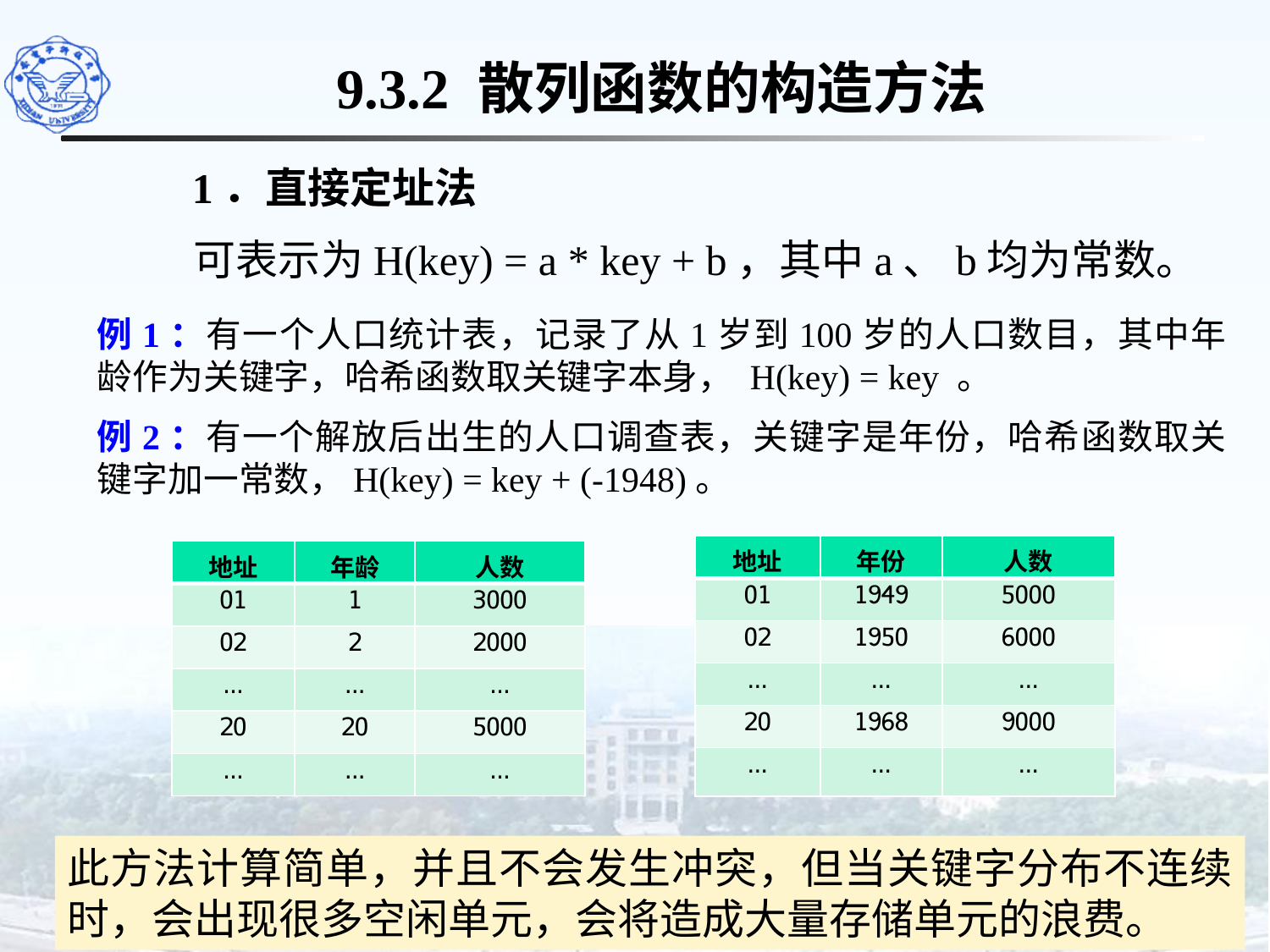

9.3.2 散列函数的构造方法
        1．直接定址法
        可表示为H(key) = a * key + b，其中a、b均为常数。
例1：有一个人口统计表，记录了从1岁到100岁的人口数目，其中年龄作为关键字，哈希函数取关键字本身， H(key) = key 。
例2：有一个解放后出生的人口调查表，关键字是年份，哈希函数取关键字加一常数，H(key) = key + (-1948)。
| 地址 | 年份 | 人数 |
| --- | --- | --- |
| 01 | 1949 | 5000 |
| 02 | 1950 | 6000 |
| … | … | … |
| 20 | 1968 | 9000 |
| … | … | … |
| 地址 | 年龄 | 人数 |
| --- | --- | --- |
| 01 | 1 | 3000 |
| 02 | 2 | 2000 |
| … | … | … |
| 20 | 20 | 5000 |
| … | … | … |
此方法计算简单，并且不会发生冲突，但当关键字分布不连续时，会出现很多空闲单元，会将造成大量存储单元的浪费。
172